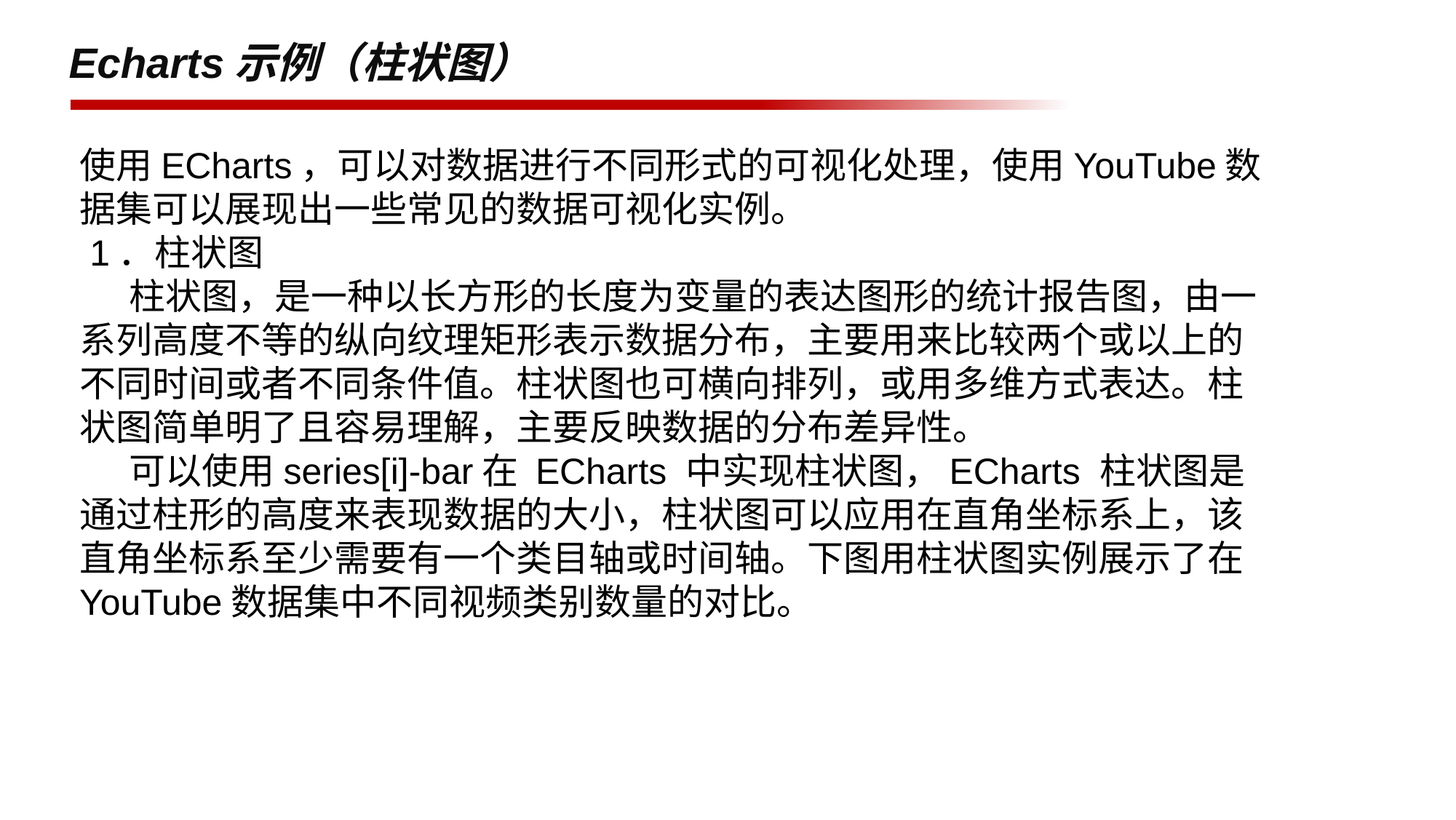

# Echarts示例（柱状图）

使用ECharts，可以对数据进行不同形式的可视化处理，使用YouTube数据集可以展现出一些常见的数据可视化实例。
 1．柱状图
     柱状图，是一种以长方形的长度为变量的表达图形的统计报告图，由一系列高度不等的纵向纹理矩形表示数据分布，主要用来比较两个或以上的不同时间或者不同条件值。柱状图也可横向排列，或用多维方式表达。柱状图简单明了且容易理解，主要反映数据的分布差异性。
     可以使用series[i]-bar在 ECharts 中实现柱状图，ECharts 柱状图是通过柱形的高度来表现数据的大小，柱状图可以应用在直角坐标系上，该直角坐标系至少需要有一个类目轴或时间轴。下图用柱状图实例展示了在YouTube数据集中不同视频类别数量的对比。